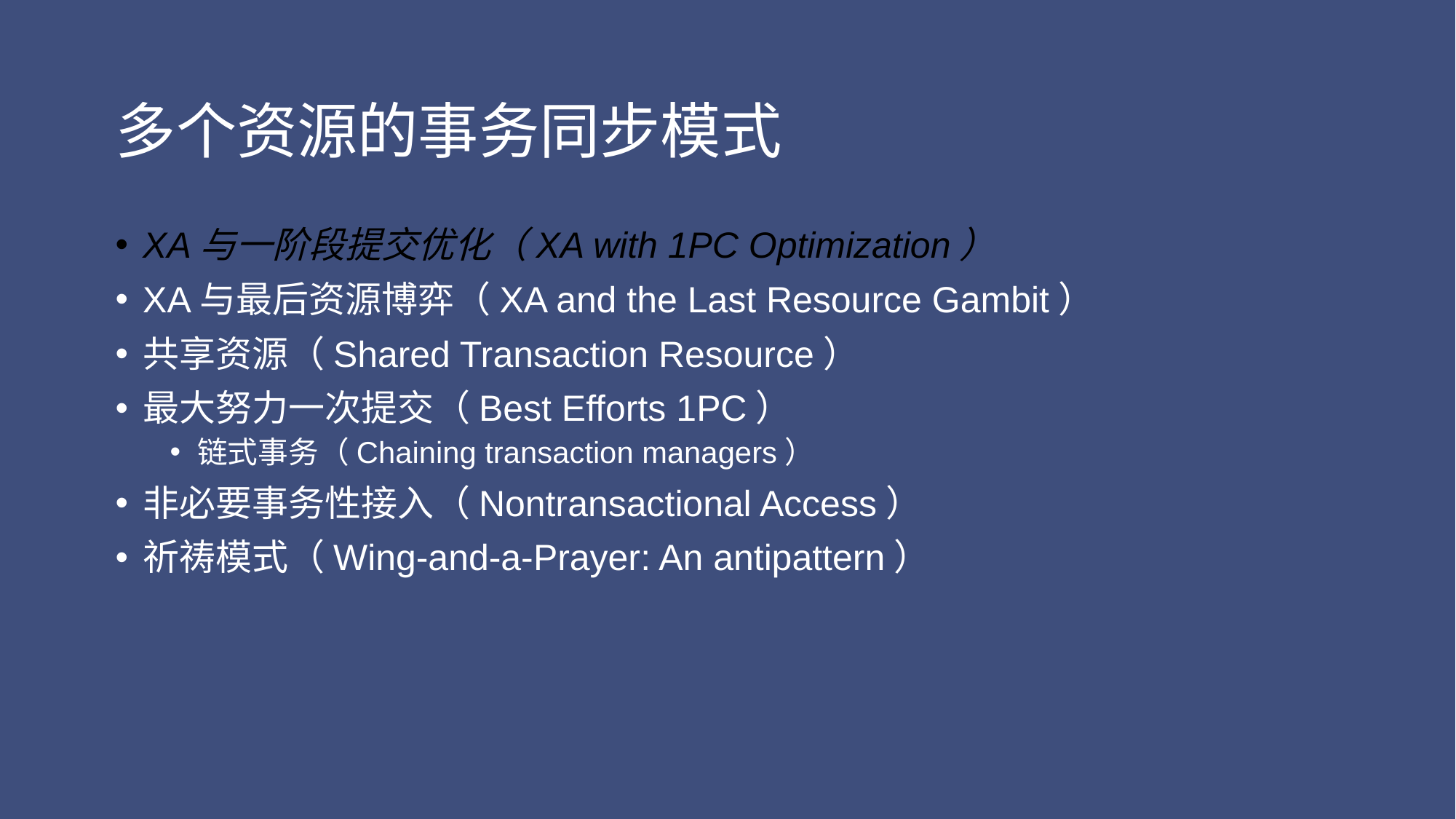

# 多个资源的事务同步模式
XA与一阶段提交优化（XA with 1PC Optimization）
XA与最后资源博弈（XA and the Last Resource Gambit）
共享资源（Shared Transaction Resource）
最大努力一次提交（Best Efforts 1PC）
链式事务（Chaining transaction managers）
非必要事务性接入（Nontransactional Access）
祈祷模式（Wing-and-a-Prayer: An antipattern）